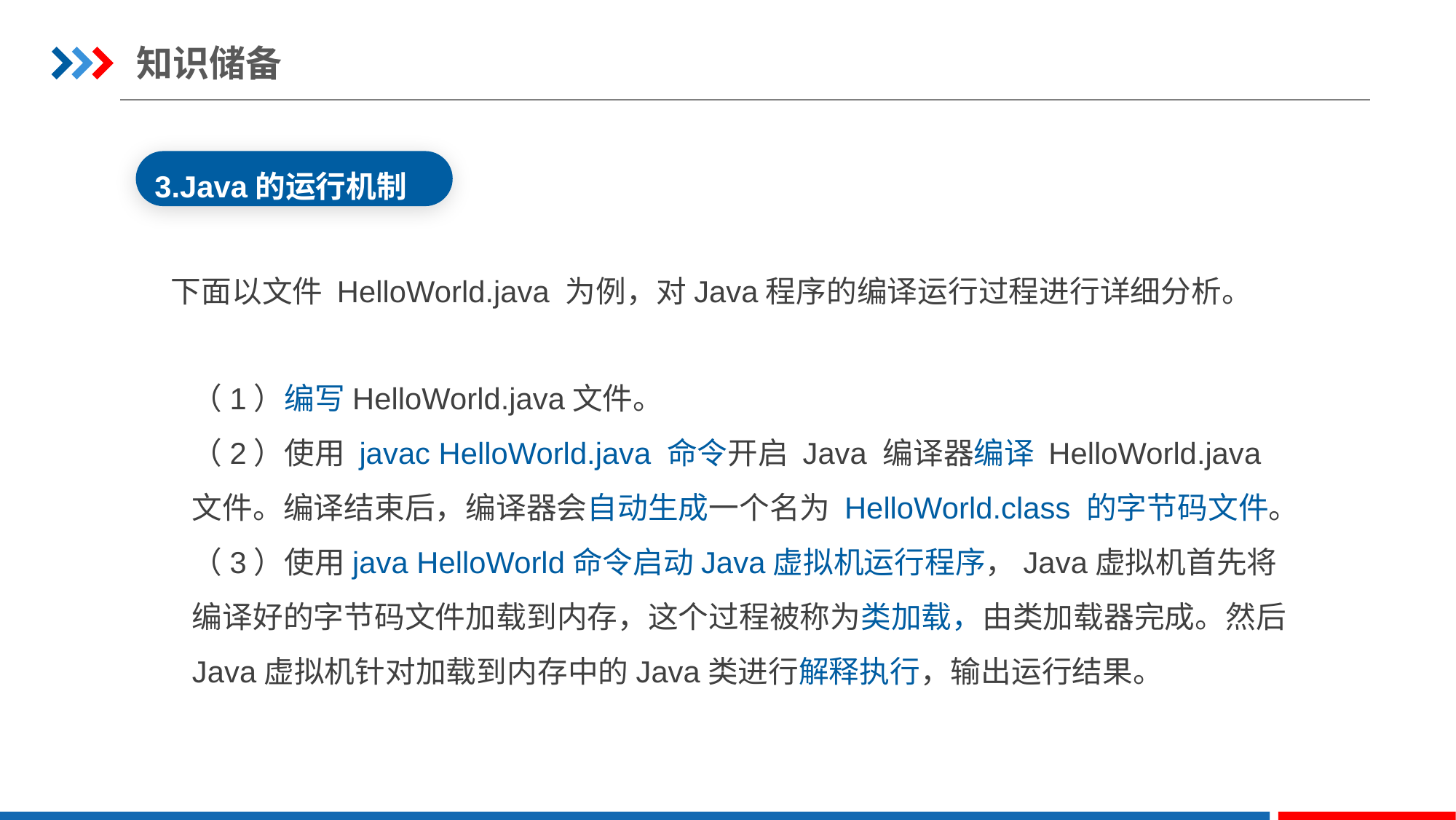

知识储备
3.Java的运行机制

下面以文件 HelloWorld.java 为例，对Java程序的编译运行过程进行详细分析。
（1）编写HelloWorld.java文件。
（2）使用 javac HelloWorld.java 命令开启 Java 编译器编译 HelloWorld.java 文件。编译结束后，编译器会自动生成一个名为 HelloWorld.class 的字节码文件。
（3）使用java HelloWorld命令启动Java虚拟机运行程序，Java虚拟机首先将编译好的字节码文件加载到内存，这个过程被称为类加载，由类加载器完成。然后Java虚拟机针对加载到内存中的Java类进行解释执行，输出运行结果。